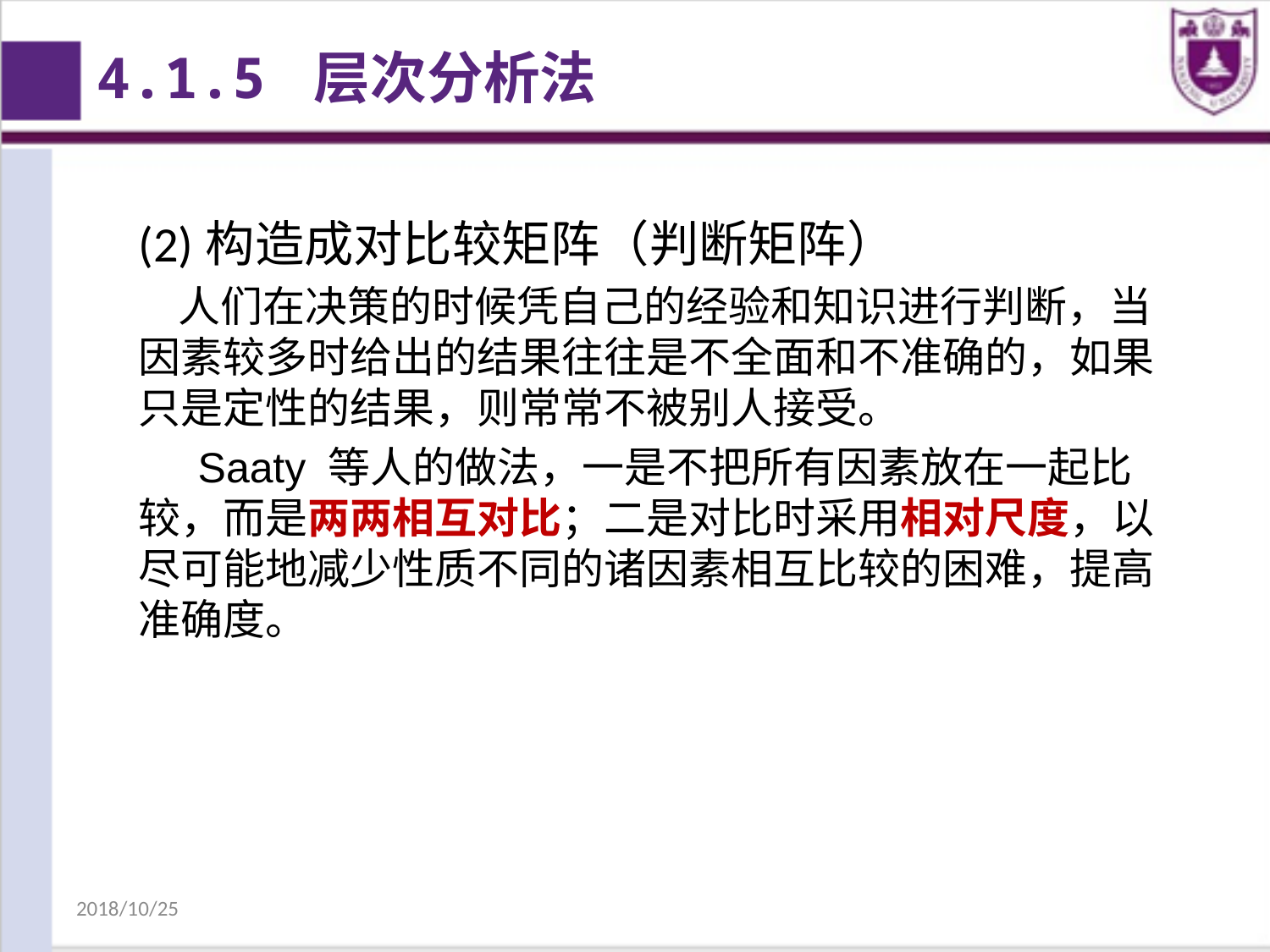

4.1.5 层次分析法
(2)构造成对比较矩阵（判断矩阵）
    人们在决策的时候凭自己的经验和知识进行判断，当因素较多时给出的结果往往是不全面和不准确的，如果只是定性的结果，则常常不被别人接受。
     Saaty 等人的做法，一是不把所有因素放在一起比较，而是两两相互对比；二是对比时采用相对尺度，以尽可能地减少性质不同的诸因素相互比较的困难，提高准确度。
2018/10/25